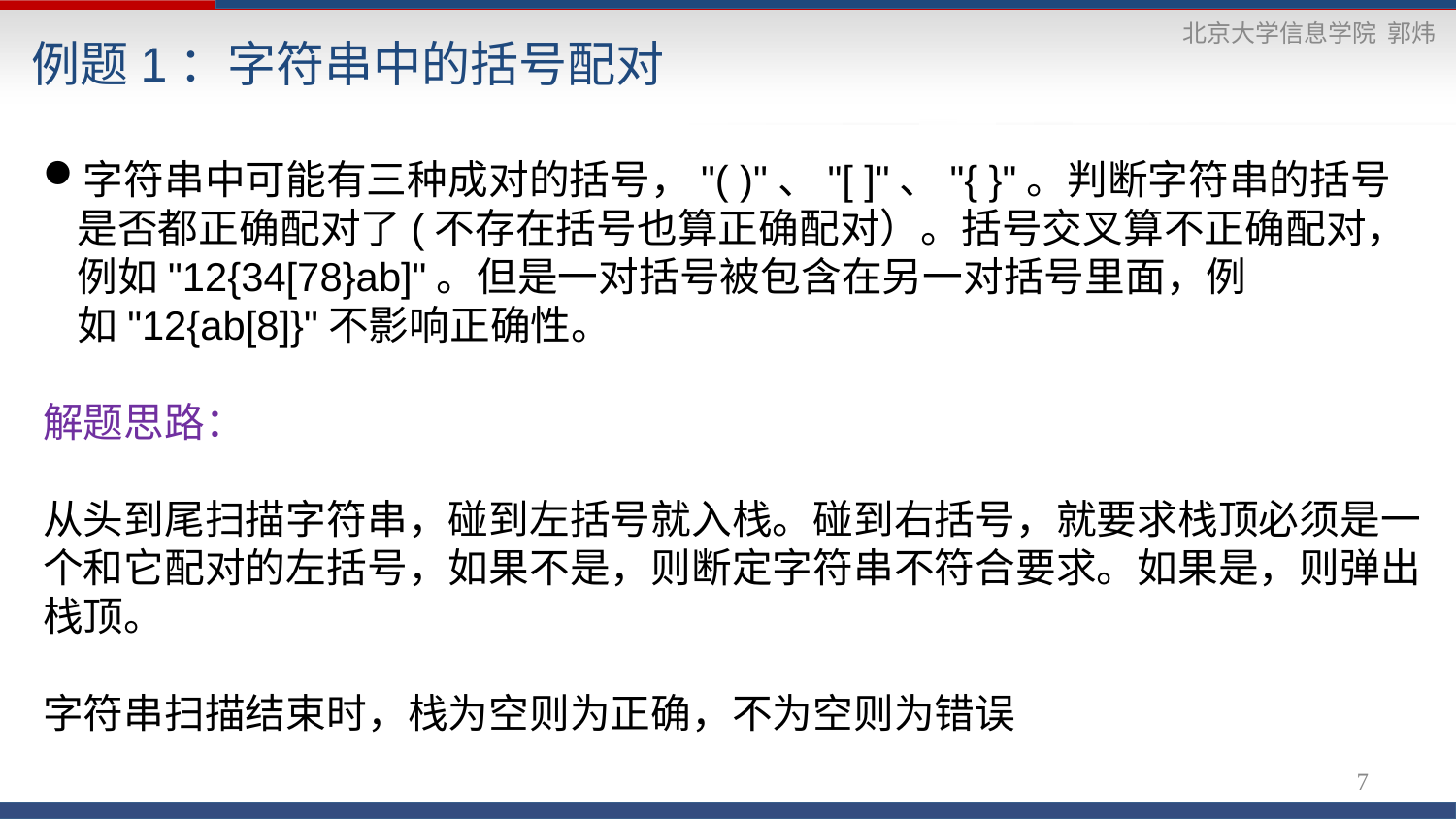

例题1：字符串中的括号配对

字符串中可能有三种成对的括号，"( )"、"[ ]"、"{ }"。判断字符串的括号是否都正确配对了(不存在括号也算正确配对）。括号交叉算不正确配对，例如"12{34[78}ab]"。但是一对括号被包含在另一对括号里面，例如"12{ab[8]}"不影响正确性。

解题思路：

从头到尾扫描字符串，碰到左括号就入栈。碰到右括号，就要求栈顶必须是一个和它配对的左括号，如果不是，则断定字符串不符合要求。如果是，则弹出栈顶。

字符串扫描结束时，栈为空则为正确，不为空则为错误
7